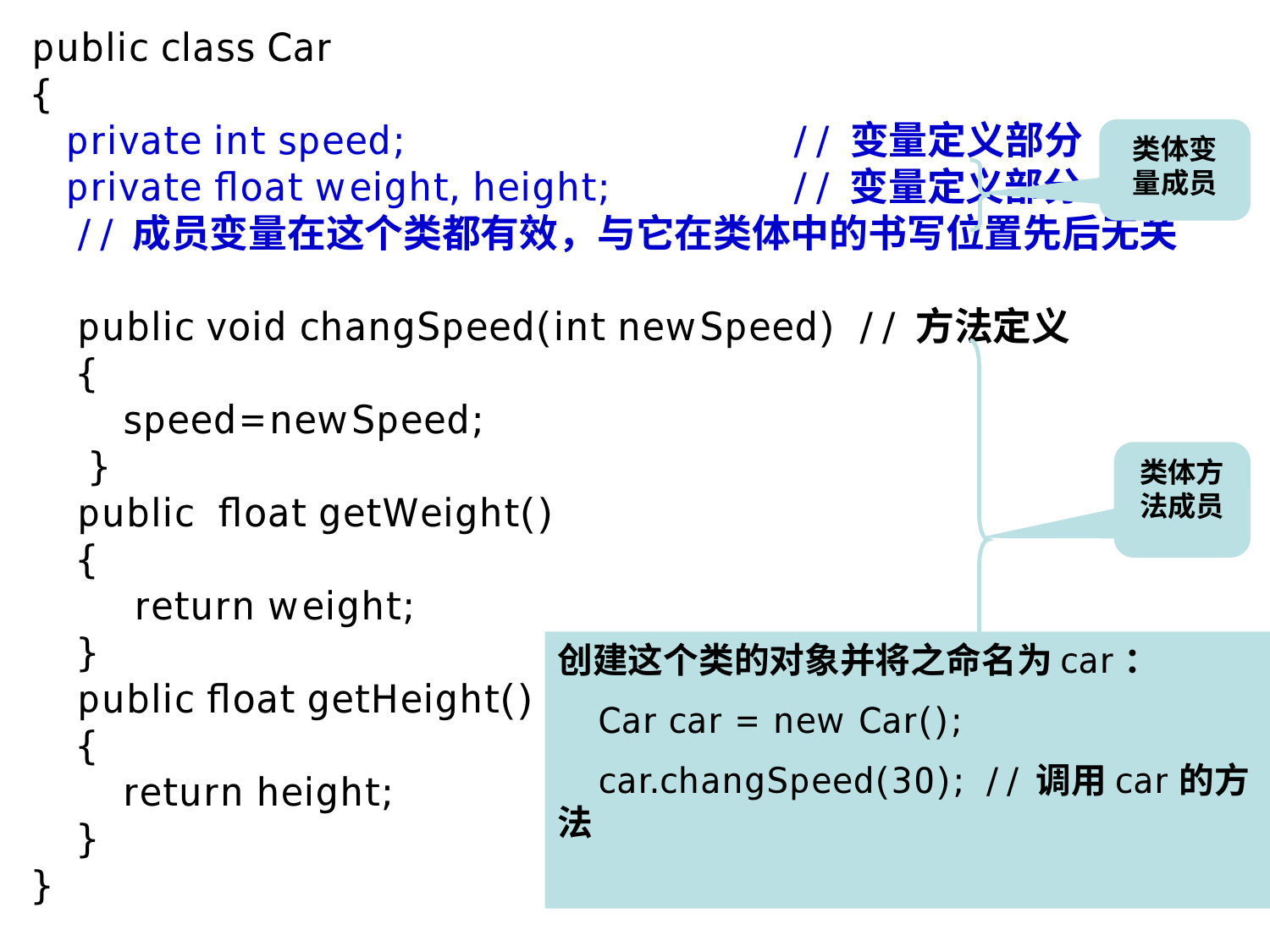

public class Car
{
   private int speed;                                  //变量定义部分
   private float weight, height;                //变量定义部分
    //成员变量在这个类都有效，与它在类体中的书写位置先后无关

    public void changSpeed(int newSpeed)  //方法定义
    {
        speed=newSpeed;
     }
    public  float getWeight()
    {
         return weight;
    }
    public float getHeight()
    {
        return height;
    }
}
类体变
量成员

类体方
法成员
创建这个类的对象并将之命名为car：
    Car car = new Car();
    car.changSpeed(30);  //调用car的方法